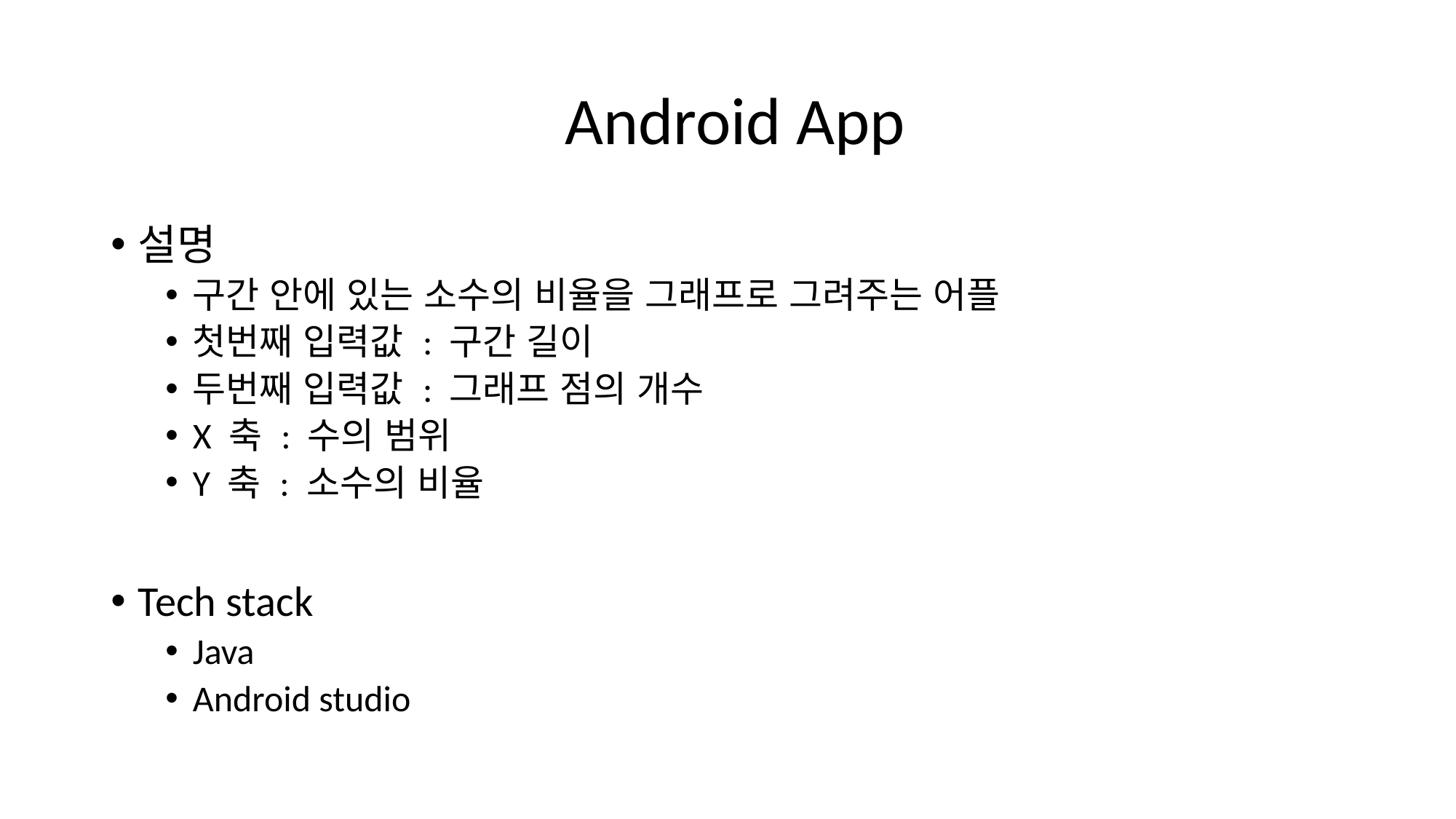

# Android App
설명
구간 안에 있는 소수의 비율을 그래프로 그려주는 어플
첫번째 입력값 : 구간 길이
두번째 입력값 : 그래프 점의 개수
X 축 : 수의 범위
Y 축 : 소수의 비율

Tech stack
Java
Android studio